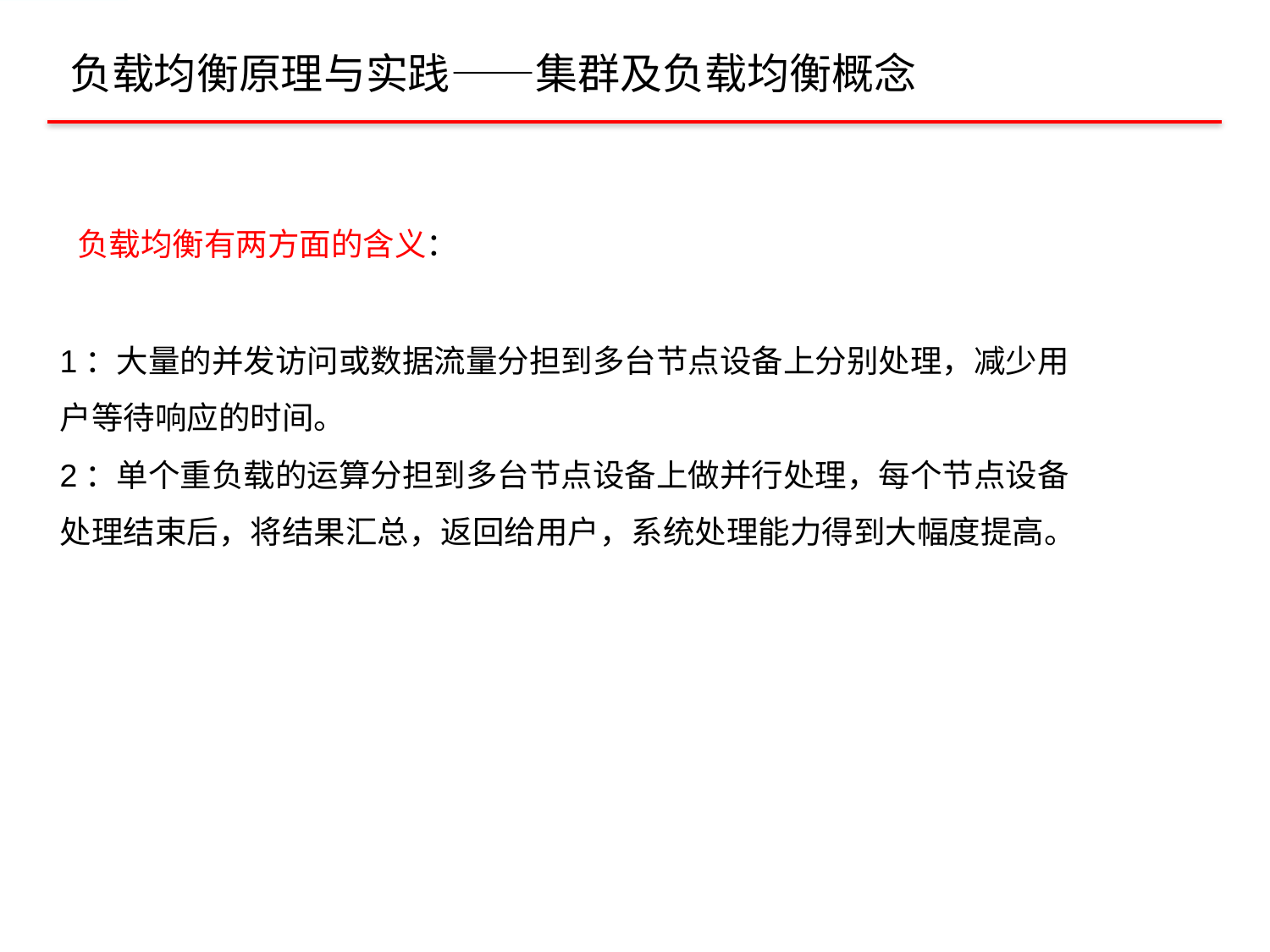

负载均衡原理与实践——集群及负载均衡概念

负载均衡有两方面的含义：
1：大量的并发访问或数据流量分担到多台节点设备上分别处理，减少用户等待响应的时间。
2：单个重负载的运算分担到多台节点设备上做并行处理，每个节点设备处理结束后，将结果汇总，返回给用户，系统处理能力得到大幅度提高。